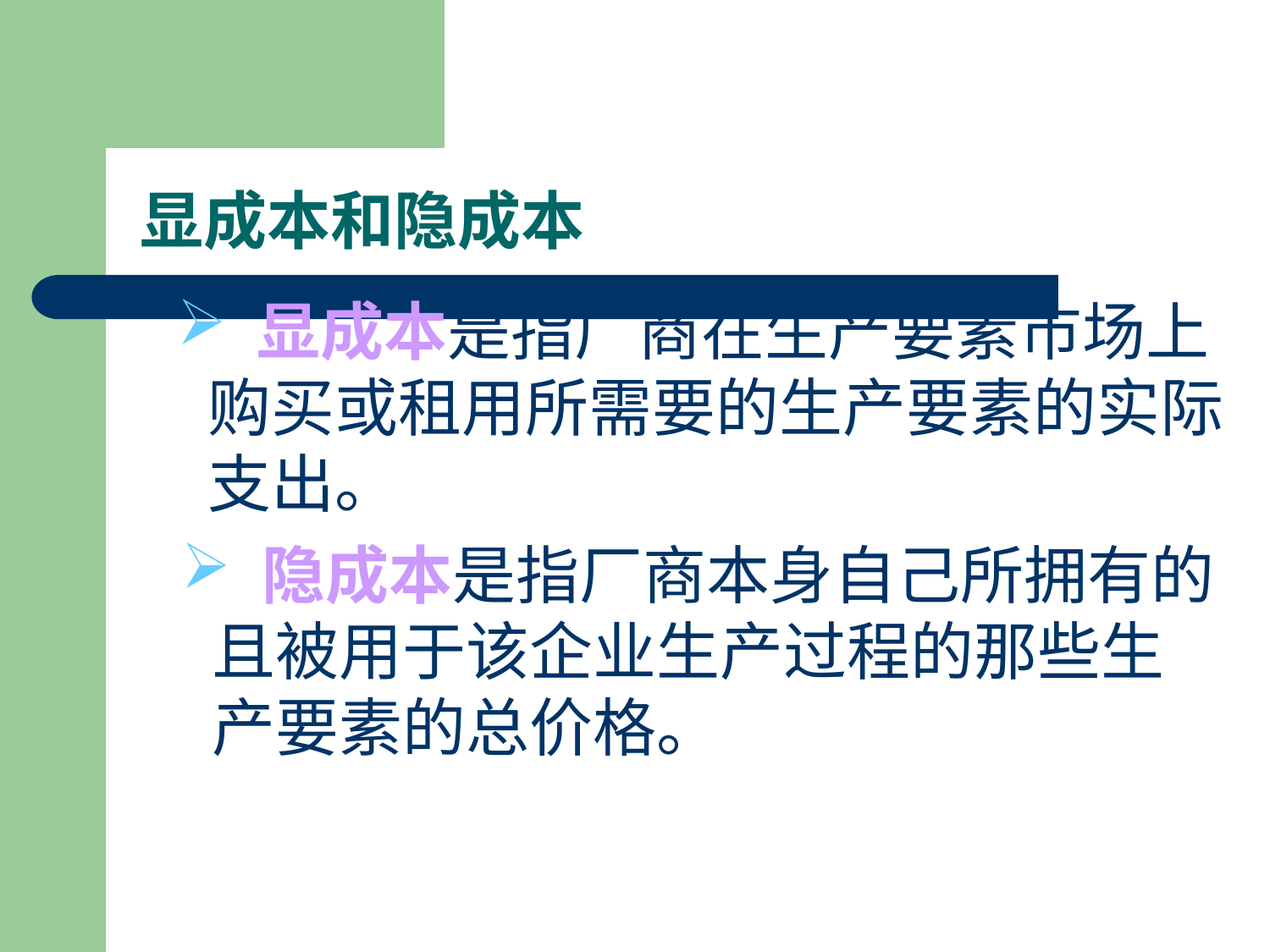

显成本和隐成本
 显成本是指厂商在生产要素市场上购买或租用所需要的生产要素的实际支出。
 隐成本是指厂商本身自己所拥有的且被用于该企业生产过程的那些生产要素的总价格。